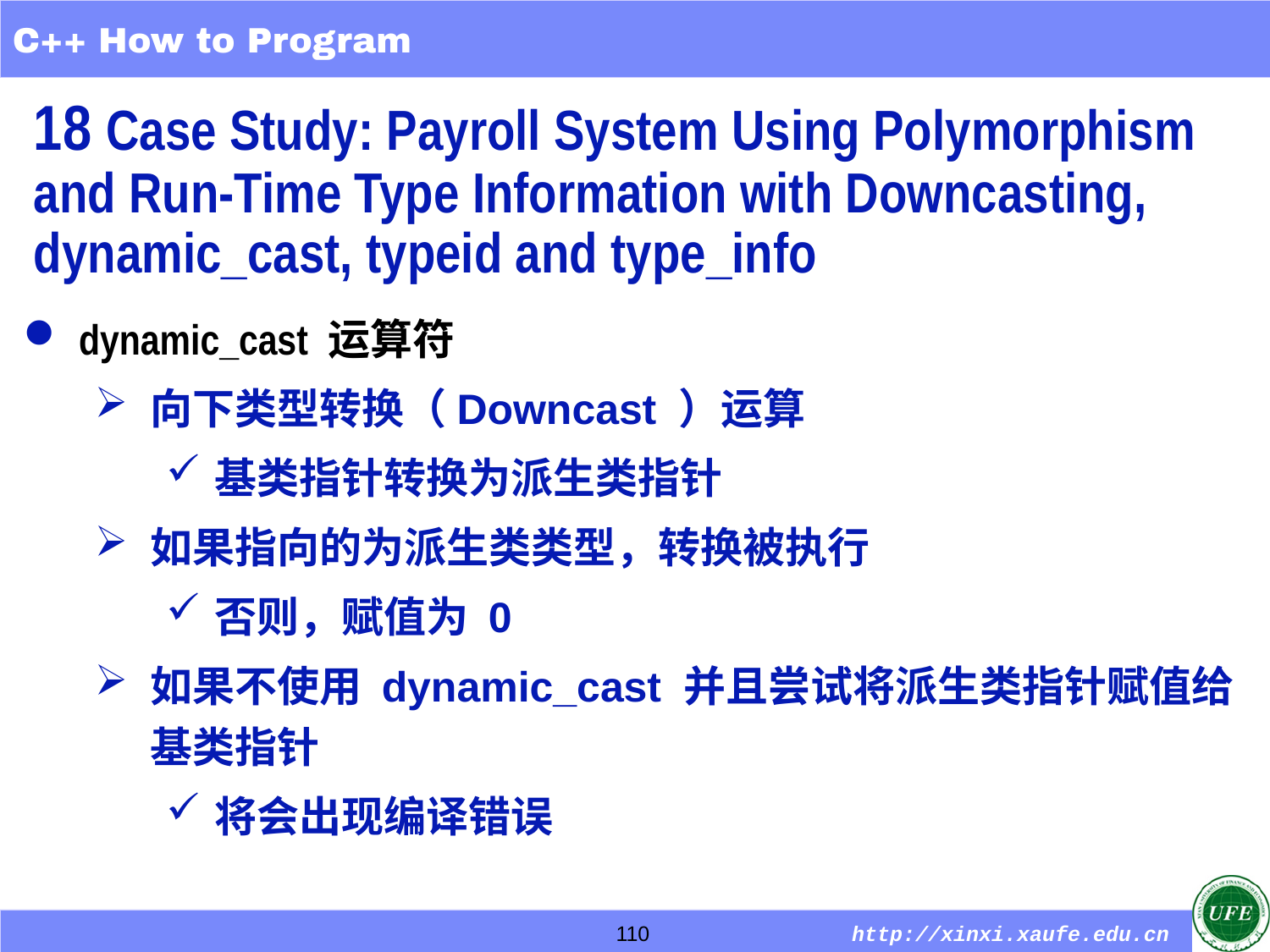

18 Case Study: Payroll System Using Polymorphism and Run-Time Type Information with Downcasting, dynamic_cast, typeid and type_info
dynamic_cast 运算符
向下类型转换（Downcast ）运算
基类指针转换为派生类指针
如果指向的为派生类类型，转换被执行
否则，赋值为 0
如果不使用 dynamic_cast 并且尝试将派生类指针赋值给基类指针
将会出现编译错误
110